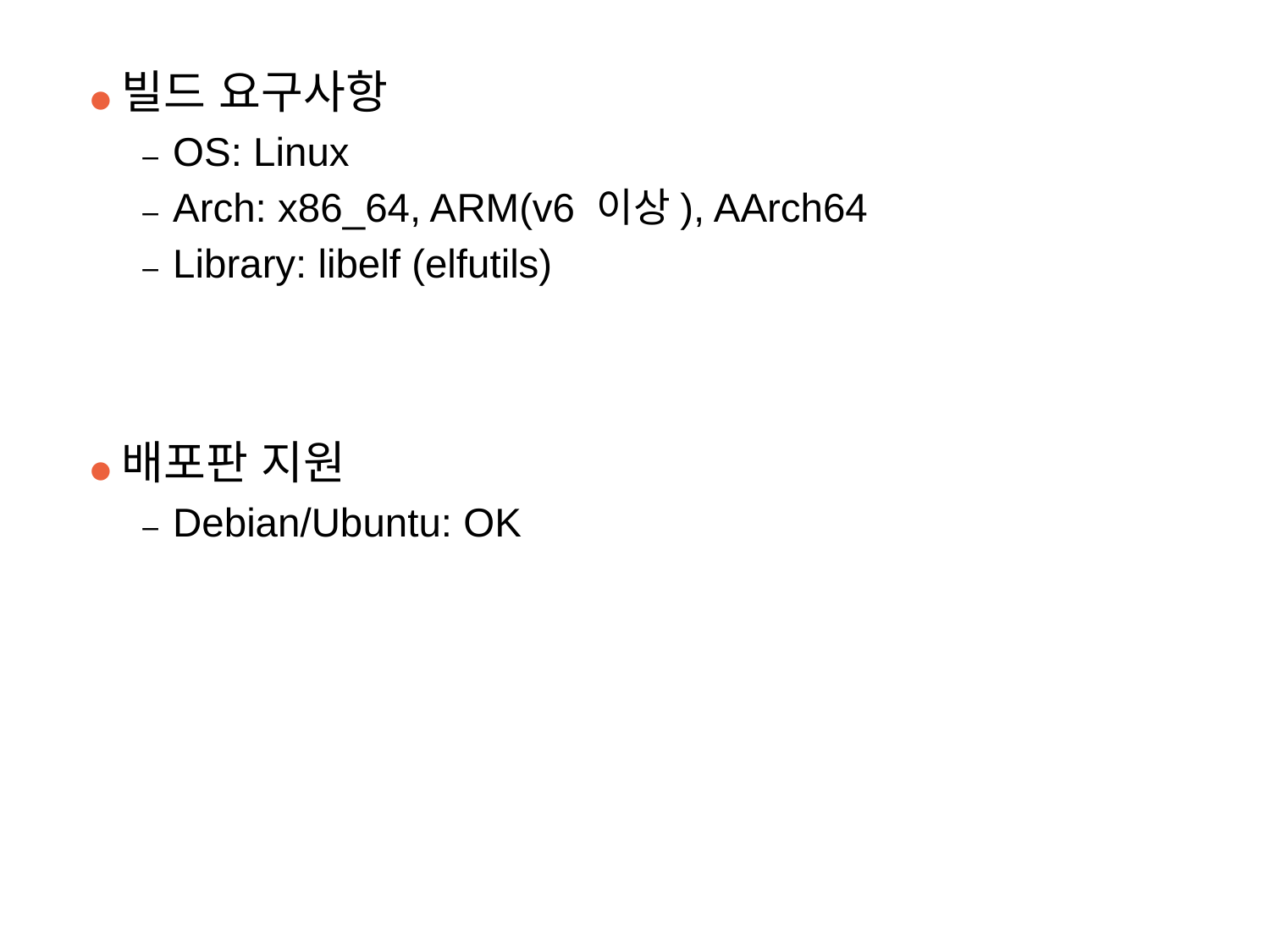

● 빌드 요구사항
– OS: Linux
– Arch: x86_64, ARM(v6 이상), AArch64
– Library: libelf (elfutils)

● 배포판 지원
– Debian/Ubuntu: OK